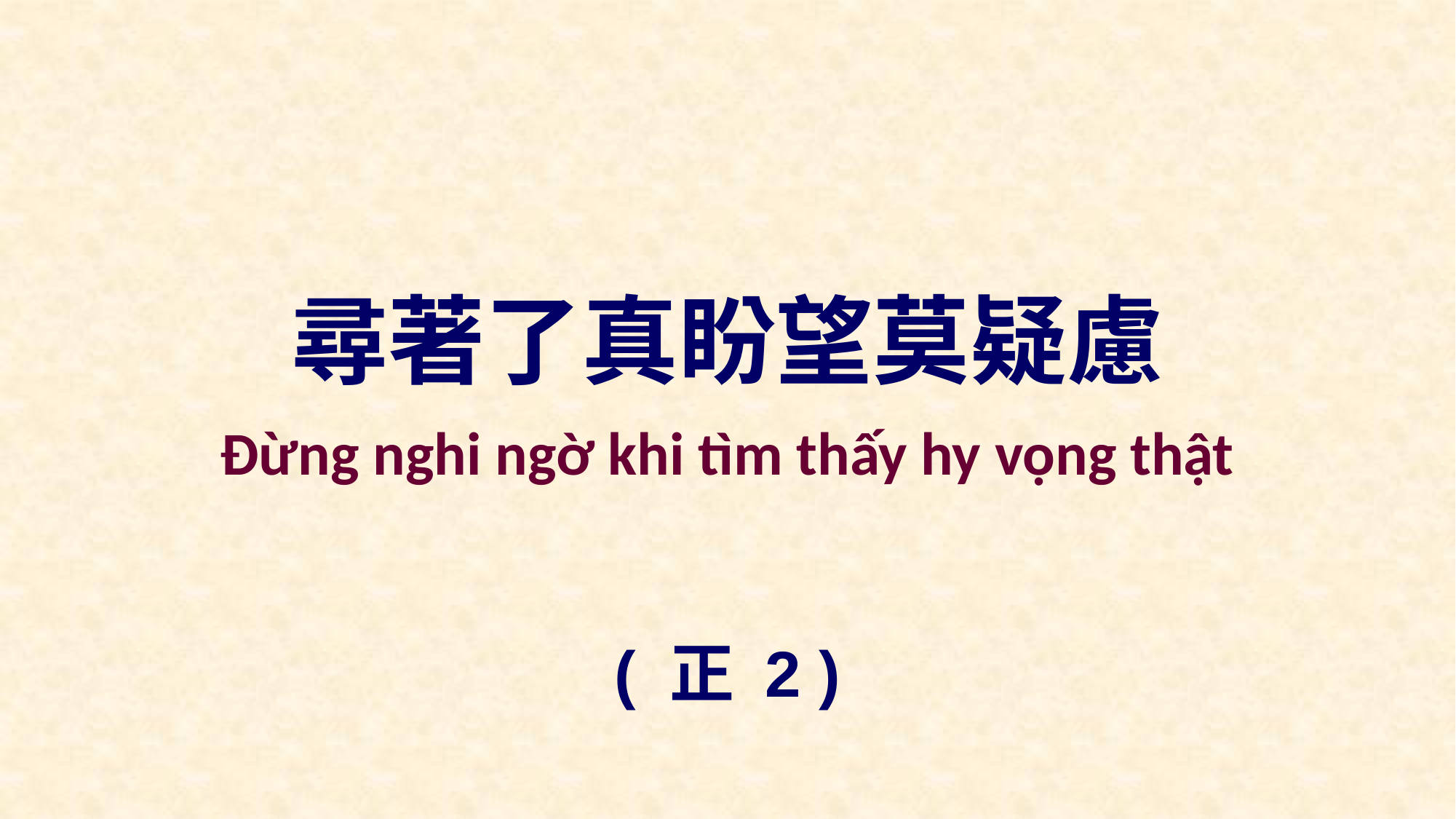

尋著了真盼望莫疑慮
Đừng nghi ngờ khi tìm thấy hy vọng thật
( 正 2 )